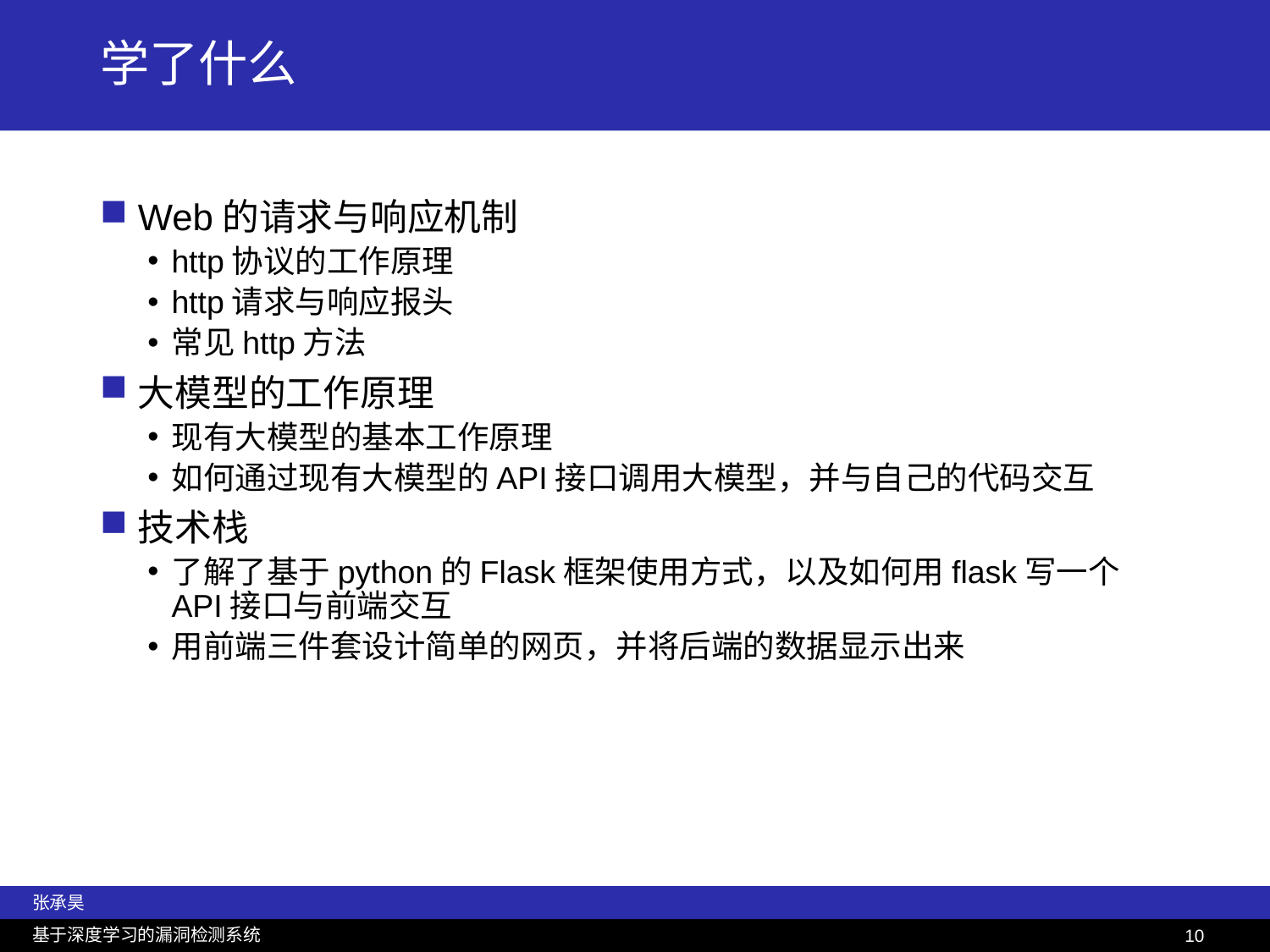

# 学了什么
Web的请求与响应机制
http协议的工作原理
http请求与响应报头
常见http方法
大模型的工作原理
现有大模型的基本工作原理
如何通过现有大模型的API接口调用大模型，并与自己的代码交互
技术栈
了解了基于python的Flask框架使用方式，以及如何用flask写一个API接口与前端交互
用前端三件套设计简单的网页，并将后端的数据显示出来